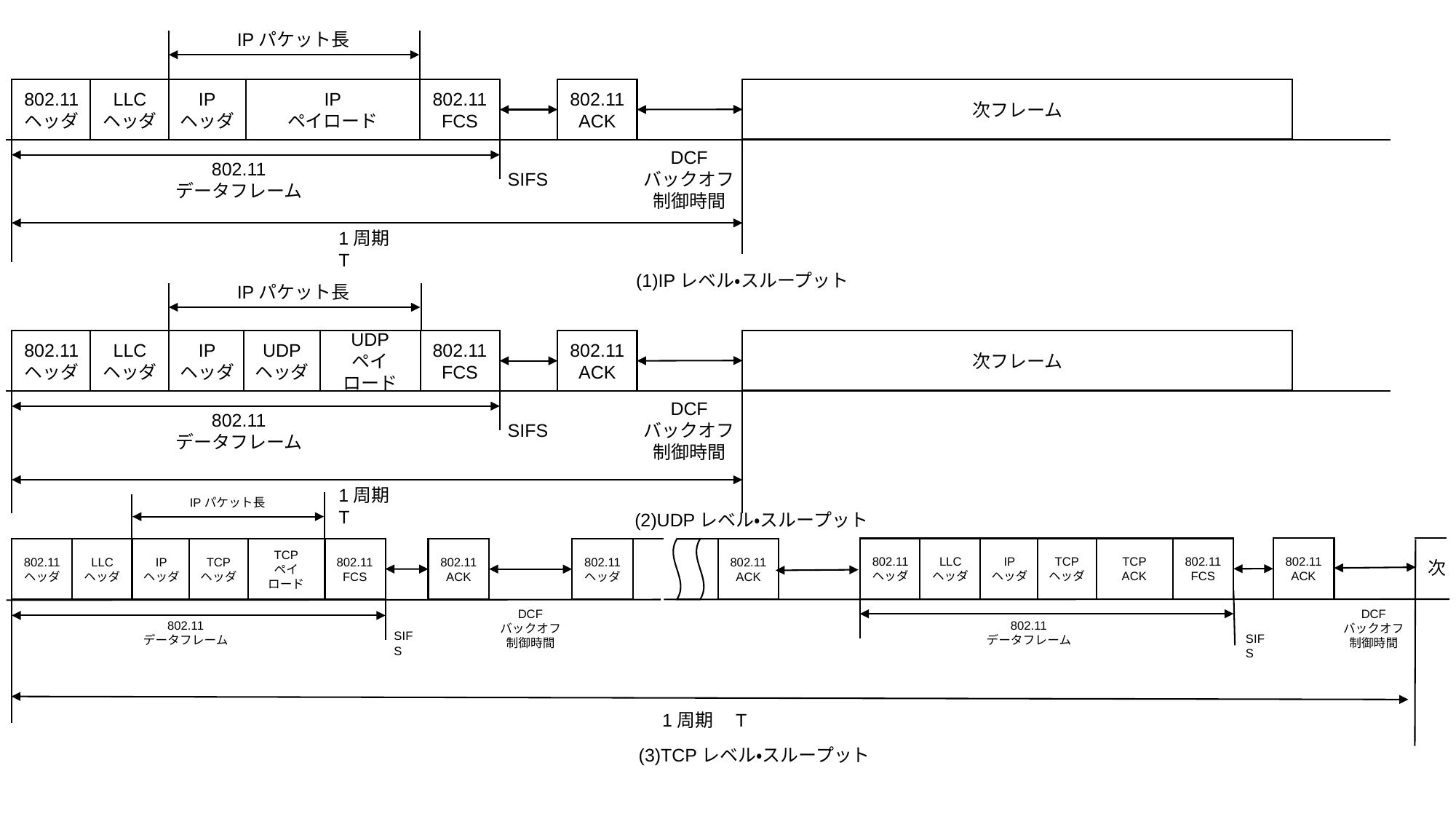

IPパケット長
次フレーム
IP
ヘッダ
802.11
FCS
802.11
ヘッダ
IP
ペイロード
LLC
ヘッダ
802.11
ACK
DCF
バックオフ
制御時間
802.11
データフレーム
SIFS
1周期　T
(1)IPレベル・スループット
IPパケット長
次フレーム
UDP
ヘッダ
UDP
ペイ
ロード
IP
ヘッダ
802.11
FCS
802.11
ヘッダ
LLC
ヘッダ
802.11
ACK
DCF
バックオフ
制御時間
802.11
データフレーム
SIFS
1周期　T
IPパケット長
(2)UDPレベル・スループット
802.11
ACK
TCP
ヘッダ
TCP
ACK
IP
ヘッダ
802.11
FCS
802.11
ヘッダ
LLC
ヘッダ
TCP
ヘッダ
TCP
ペイ
ロード
802.11
FCS
IP
ヘッダ
802.11
ヘッダ
LLC
ヘッダ
802.11
ACK
802.11
ヘッダ
802.11
ACK
次

DCF
バックオフ
制御時間
DCF
バックオフ
制御時間
802.11
データフレーム
802.11
データフレーム
SIFS
SIFS
1周期　T
(3)TCPレベル・スループット